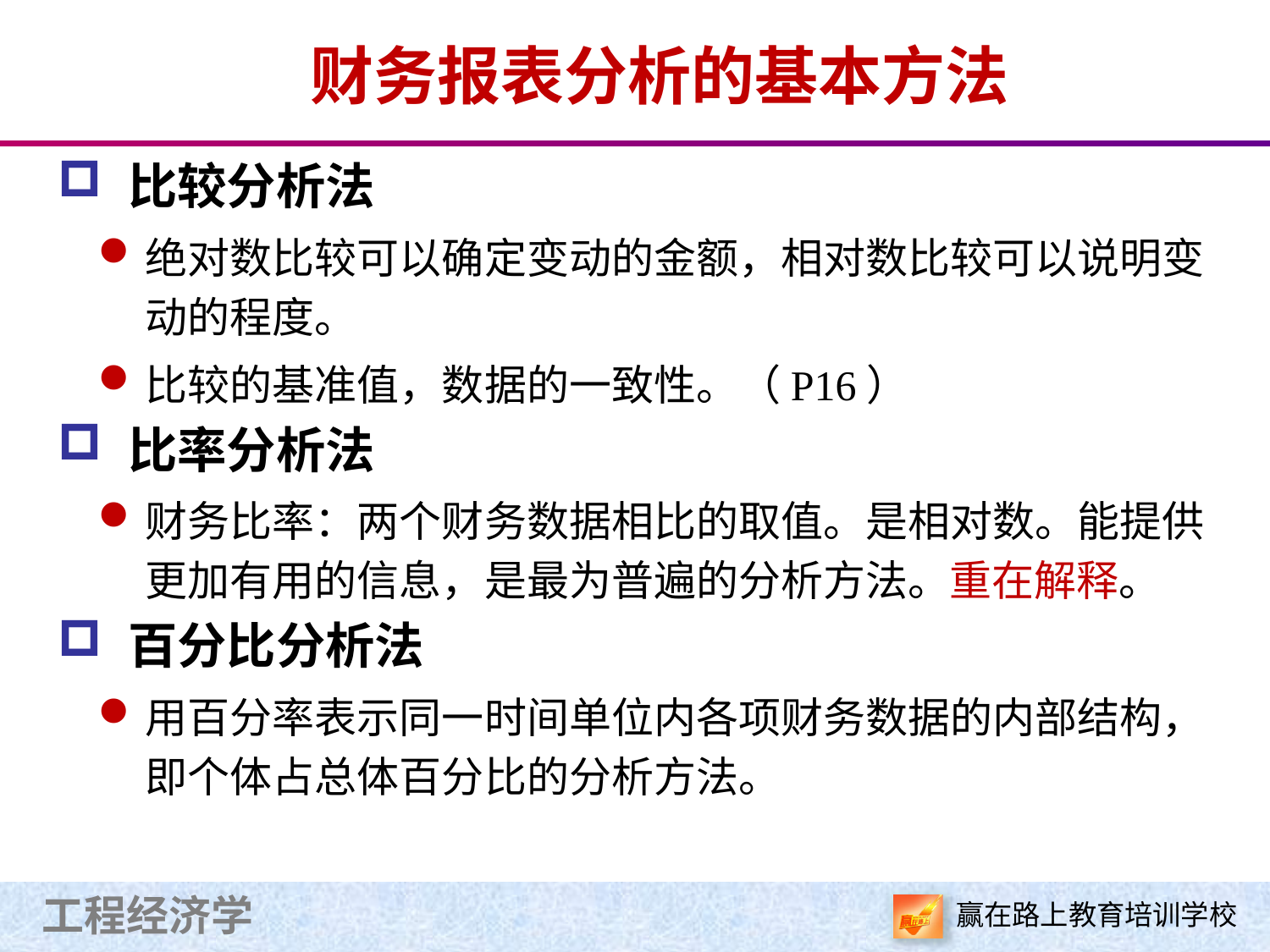

财务报表分析的基本方法
 比较分析法
绝对数比较可以确定变动的金额，相对数比较可以说明变动的程度。
比较的基准值，数据的一致性。（P16）
 比率分析法
财务比率：两个财务数据相比的取值。是相对数。能提供更加有用的信息，是最为普遍的分析方法。重在解释。
 百分比分析法
用百分率表示同一时间单位内各项财务数据的内部结构，即个体占总体百分比的分析方法。